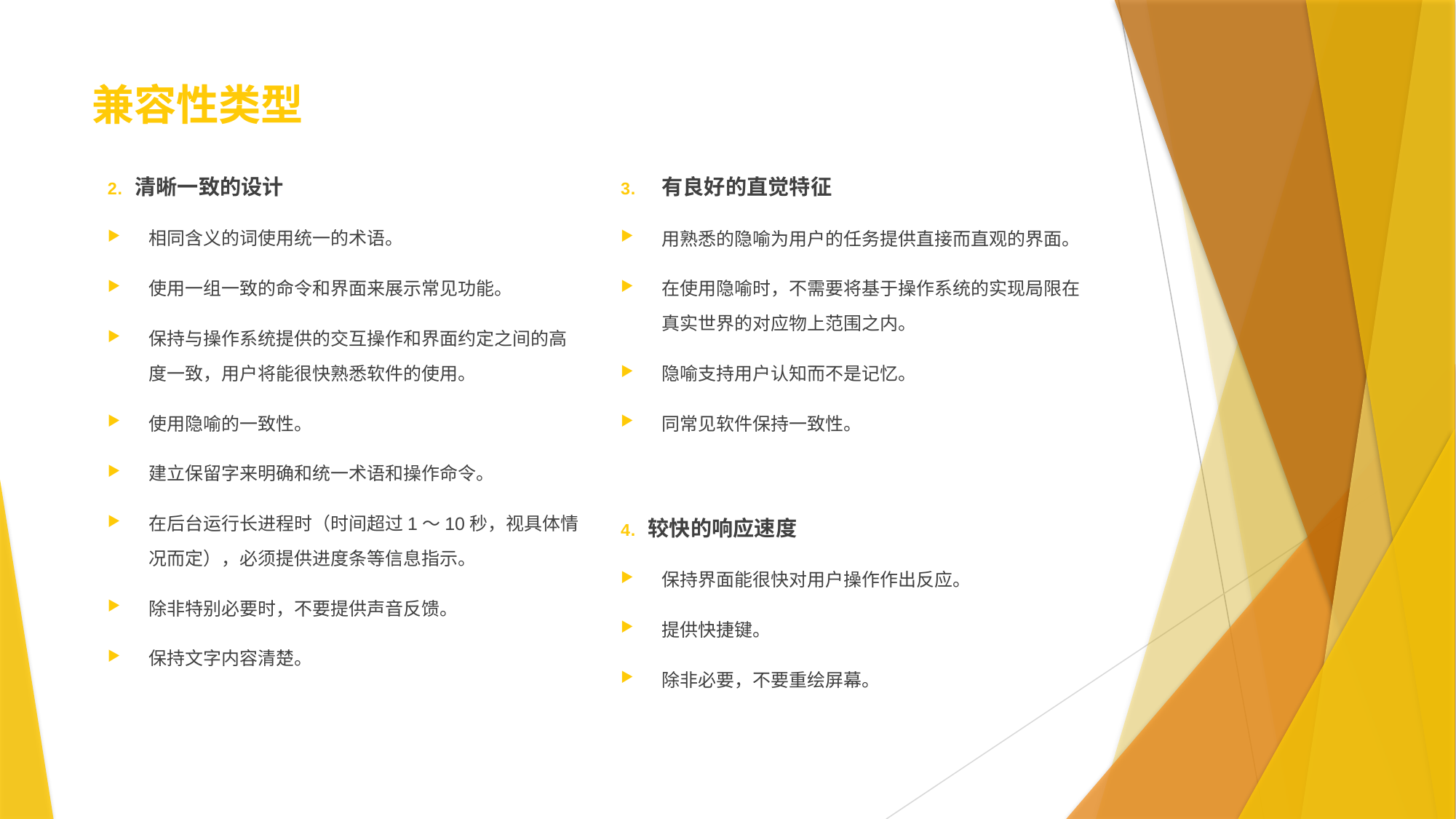

# 兼容性类型
清晰一致的设计
相同含义的词使用统一的术语。
使用一组一致的命令和界面来展示常见功能。
保持与操作系统提供的交互操作和界面约定之间的高度一致，用户将能很快熟悉软件的使用。
使用隐喻的一致性。
建立保留字来明确和统一术语和操作命令。
在后台运行长进程时（时间超过1～10秒，视具体情况而定），必须提供进度条等信息指示。
除非特别必要时，不要提供声音反馈。
保持文字内容清楚。
有良好的直觉特征
用熟悉的隐喻为用户的任务提供直接而直观的界面。
在使用隐喻时，不需要将基于操作系统的实现局限在真实世界的对应物上范围之内。
隐喻支持用户认知而不是记忆。
同常见软件保持一致性。

较快的响应速度
保持界面能很快对用户操作作出反应。
提供快捷键。
除非必要，不要重绘屏幕。